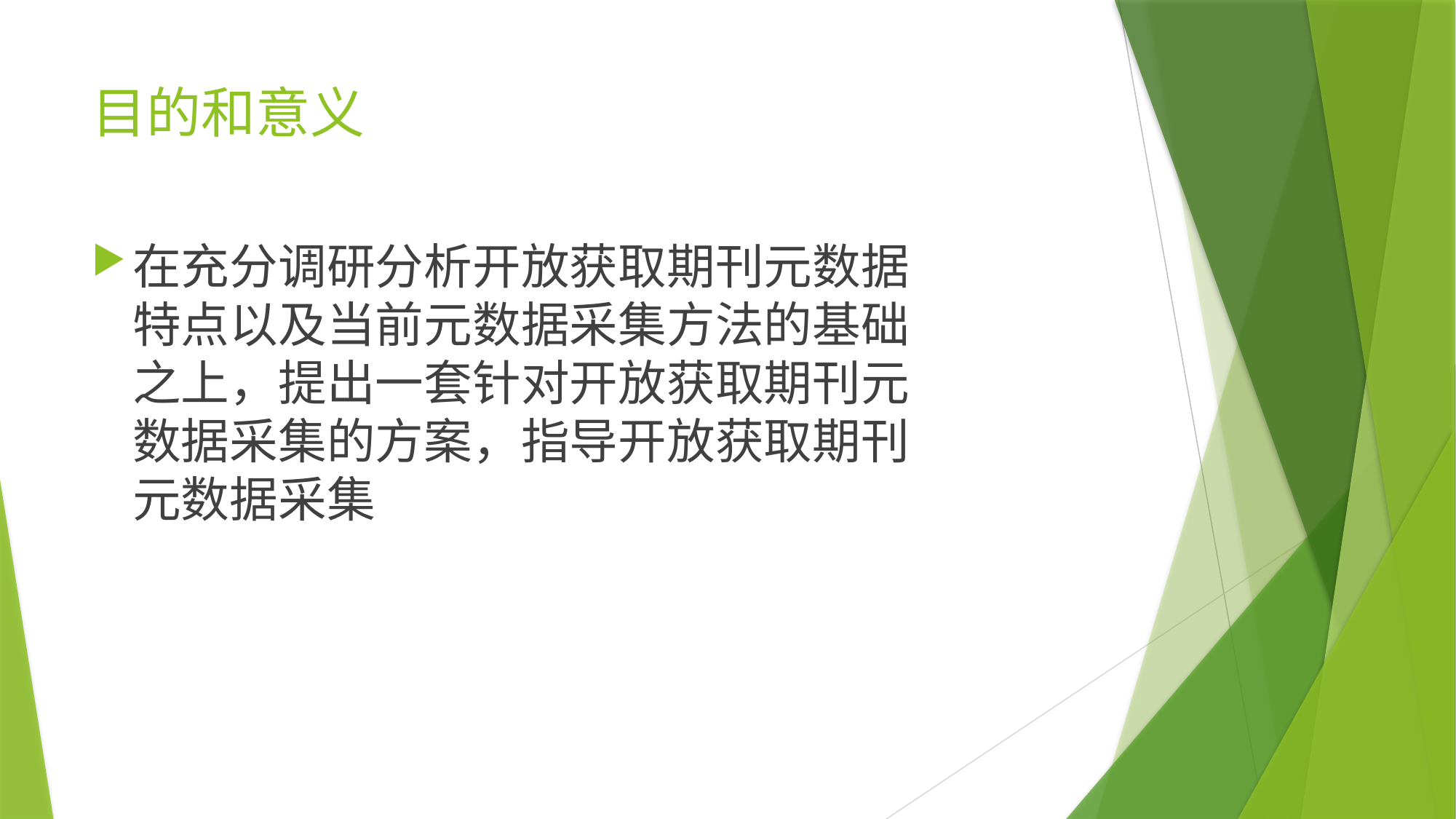

# 目的和意义
在充分调研分析开放获取期刊元数据特点以及当前元数据采集方法的基础之上，提出一套针对开放获取期刊元数据采集的方案，指导开放获取期刊元数据采集